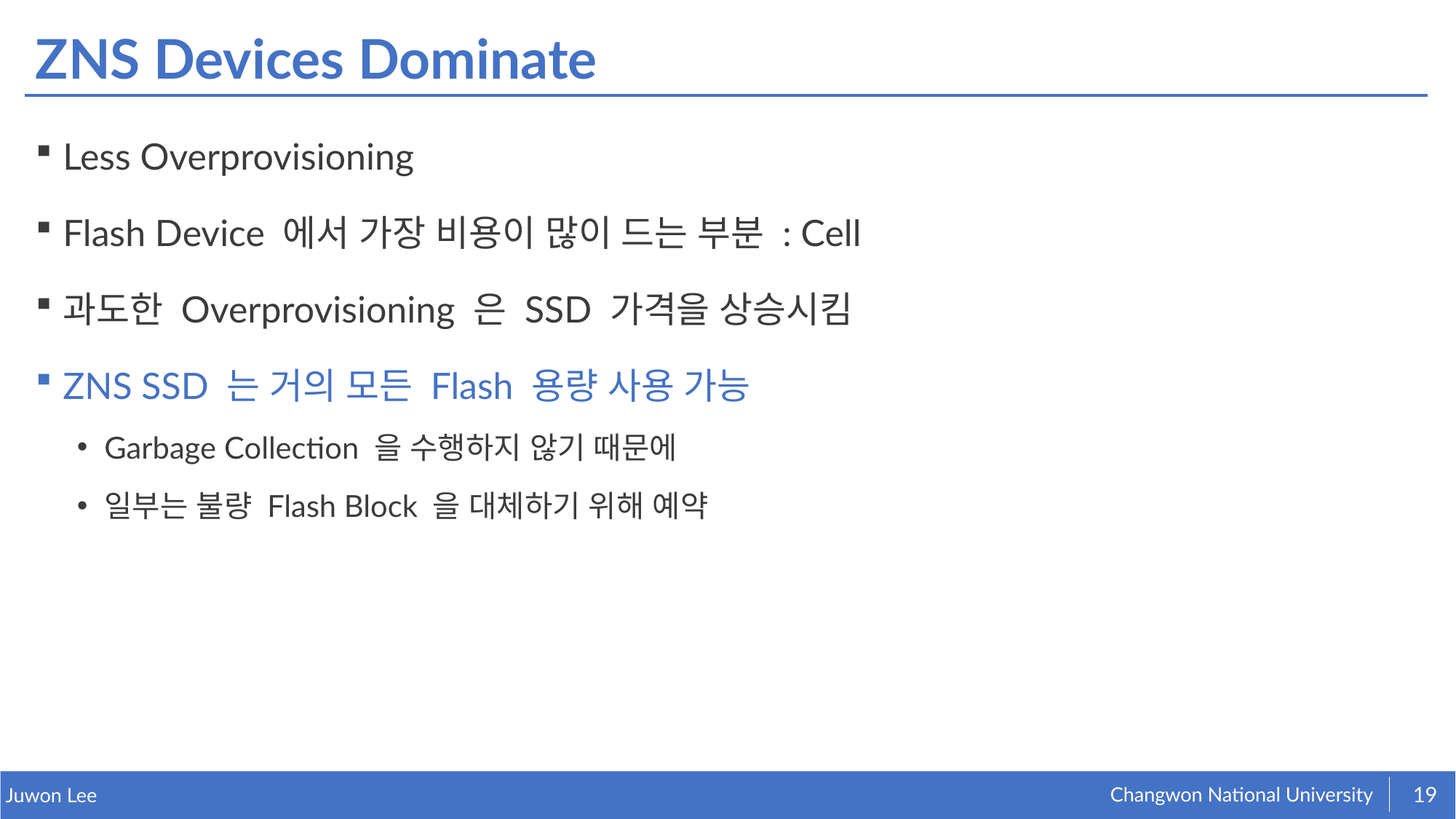

# ZNS Devices Dominate
Less Overprovisioning
Flash Device 에서 가장 비용이 많이 드는 부분 : Cell
과도한 Overprovisioning 은 SSD 가격을 상승시킴
ZNS SSD 는 거의 모든 Flash 용량 사용 가능
Garbage Collection 을 수행하지 않기 때문에
일부는 불량 Flash Block 을 대체하기 위해 예약
19